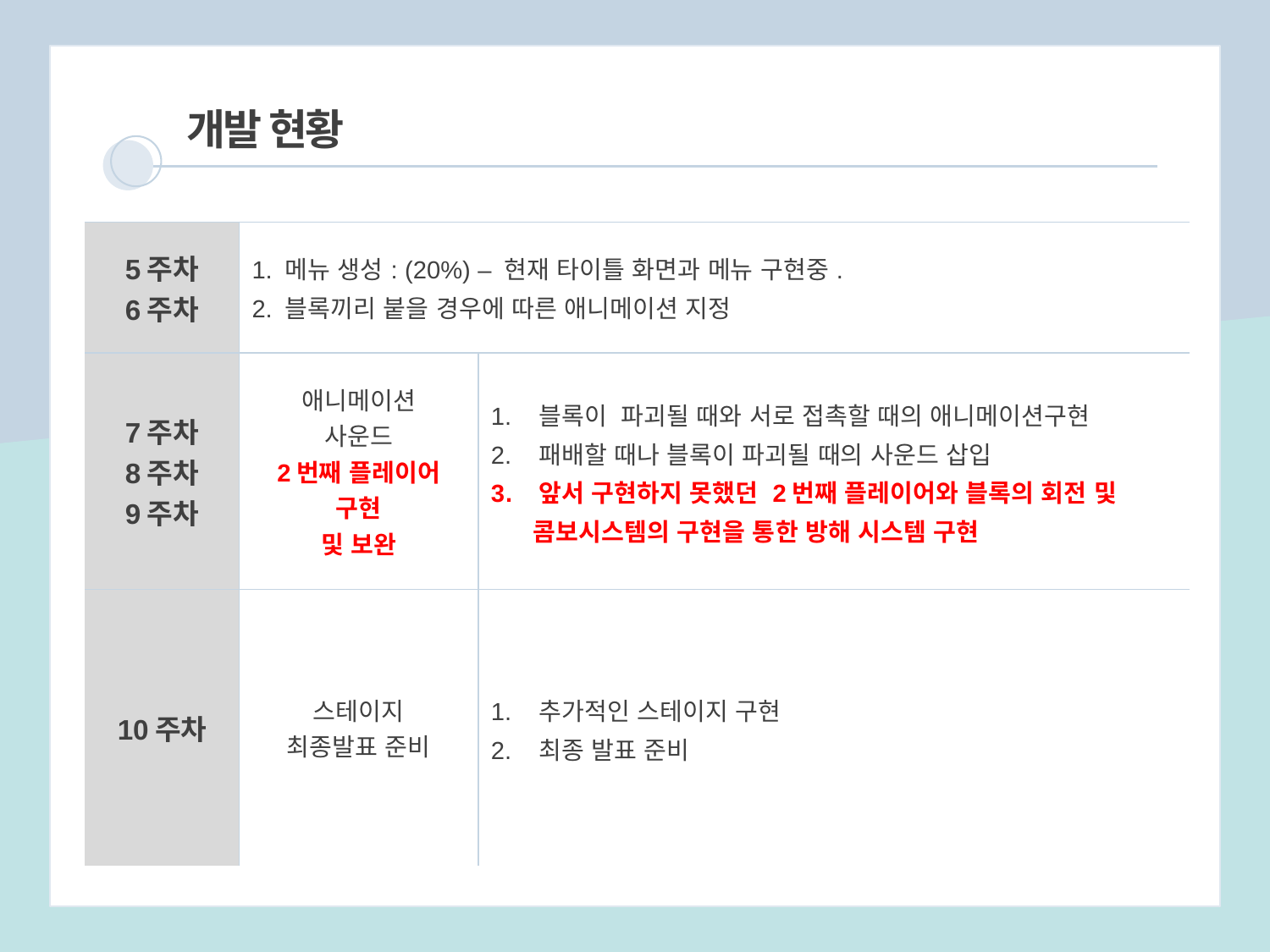

개발 현황
| 5주차 6주차 | 1. 메뉴 생성: (20%) – 현재 타이틀 화면과 메뉴 구현중. 2. 블록끼리 붙을 경우에 따른 애니메이션 지정 |  |
| --- | --- | --- |
| 7주차 8주차 9주차 | 애니메이션 사운드 2번째 플레이어 구현 및 보완 | 블록이 파괴될 때와 서로 접촉할 때의 애니메이션구현 패배할 때나 블록이 파괴될 때의 사운드 삽입 앞서 구현하지 못했던 2번째 플레이어와 블록의 회전 및 콤보시스템의 구현을 통한 방해 시스템 구현 |
| 10주차 | 스테이지 최종발표 준비 | 추가적인 스테이지 구현 최종 발표 준비 |